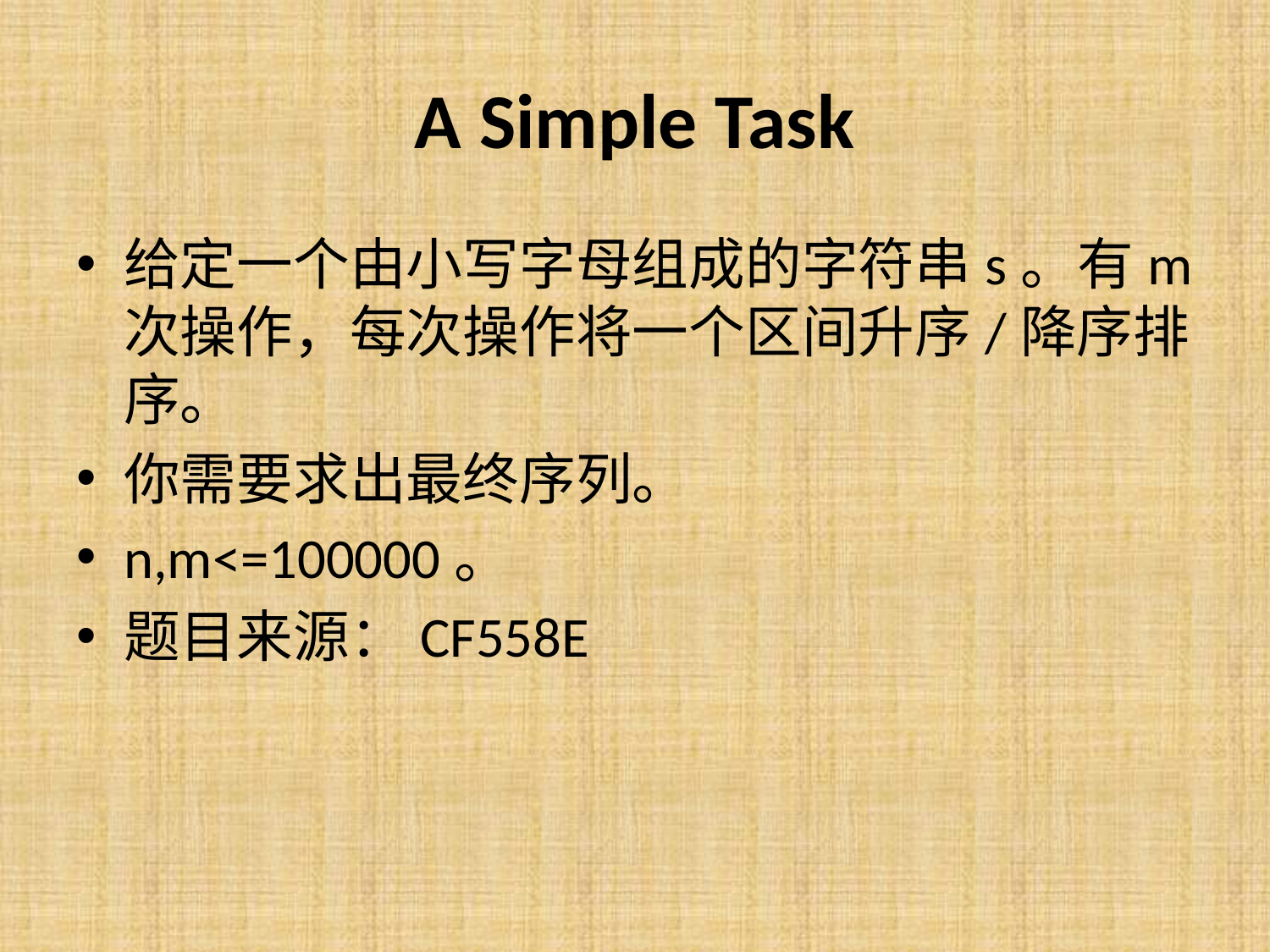

# A Simple Task
给定一个由小写字母组成的字符串s。有m次操作，每次操作将一个区间升序/降序排序。
你需要求出最终序列。
n,m<=100000。
题目来源：CF558E